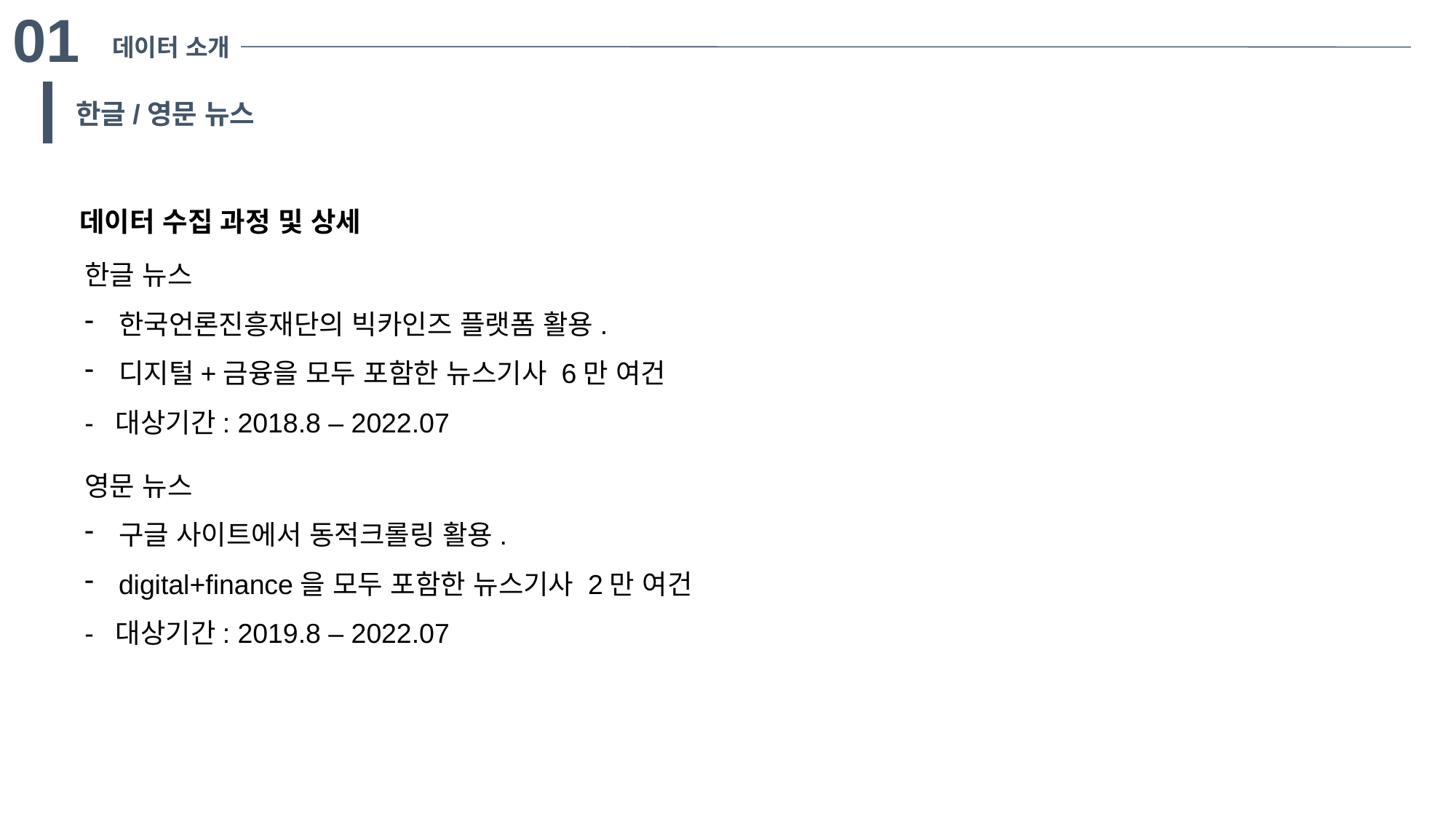

01
데이터 소개

한글/영문 뉴스
데이터 수집 과정 및 상세

한글 뉴스
한국언론진흥재단의 빅카인즈 플랫폼 활용.
디지털+금융을 모두 포함한 뉴스기사 6만 여건
-  대상기간: 2018.8 – 2022.07
영문 뉴스
구글 사이트에서 동적크롤링 활용.
digital+finance을 모두 포함한 뉴스기사 2만 여건
-  대상기간: 2019.8 – 2022.07